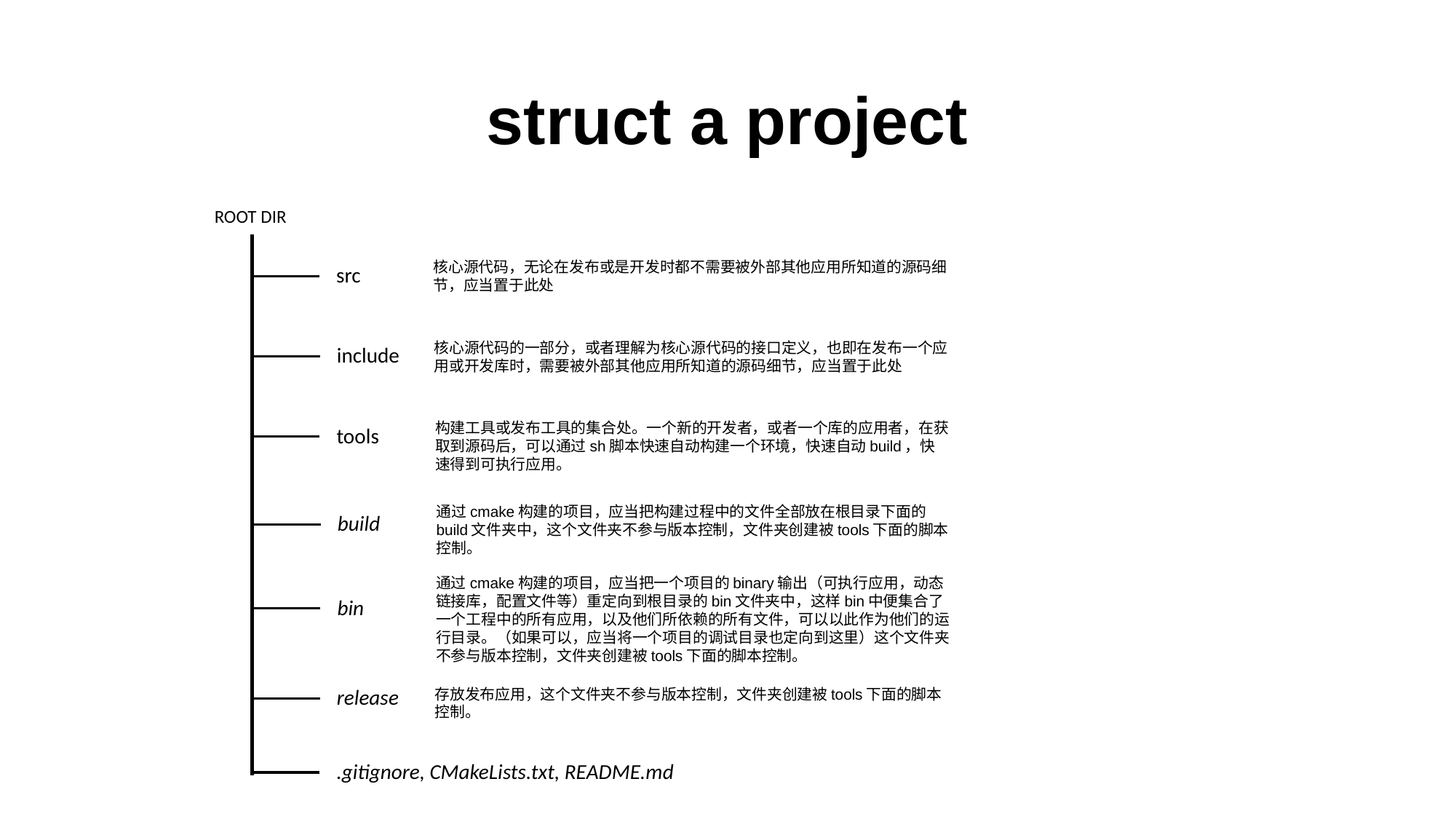

# struct a project
ROOT DIR
核心源代码，无论在发布或是开发时都不需要被外部其他应用所知道的源码细节，应当置于此处
src
核心源代码的一部分，或者理解为核心源代码的接口定义，也即在发布一个应用或开发库时，需要被外部其他应用所知道的源码细节，应当置于此处
include
构建工具或发布工具的集合处。一个新的开发者，或者一个库的应用者，在获取到源码后，可以通过sh脚本快速自动构建一个环境，快速自动build，快速得到可执行应用。
tools
通过cmake构建的项目，应当把构建过程中的文件全部放在根目录下面的build文件夹中，这个文件夹不参与版本控制，文件夹创建被tools下面的脚本控制。
build
通过cmake构建的项目，应当把一个项目的binary输出（可执行应用，动态链接库，配置文件等）重定向到根目录的bin文件夹中，这样bin中便集合了一个工程中的所有应用，以及他们所依赖的所有文件，可以以此作为他们的运行目录。（如果可以，应当将一个项目的调试目录也定向到这里）这个文件夹不参与版本控制，文件夹创建被tools下面的脚本控制。
bin
release
存放发布应用，这个文件夹不参与版本控制，文件夹创建被tools下面的脚本控制。

.gitignore, CMakeLists.txt, README.md